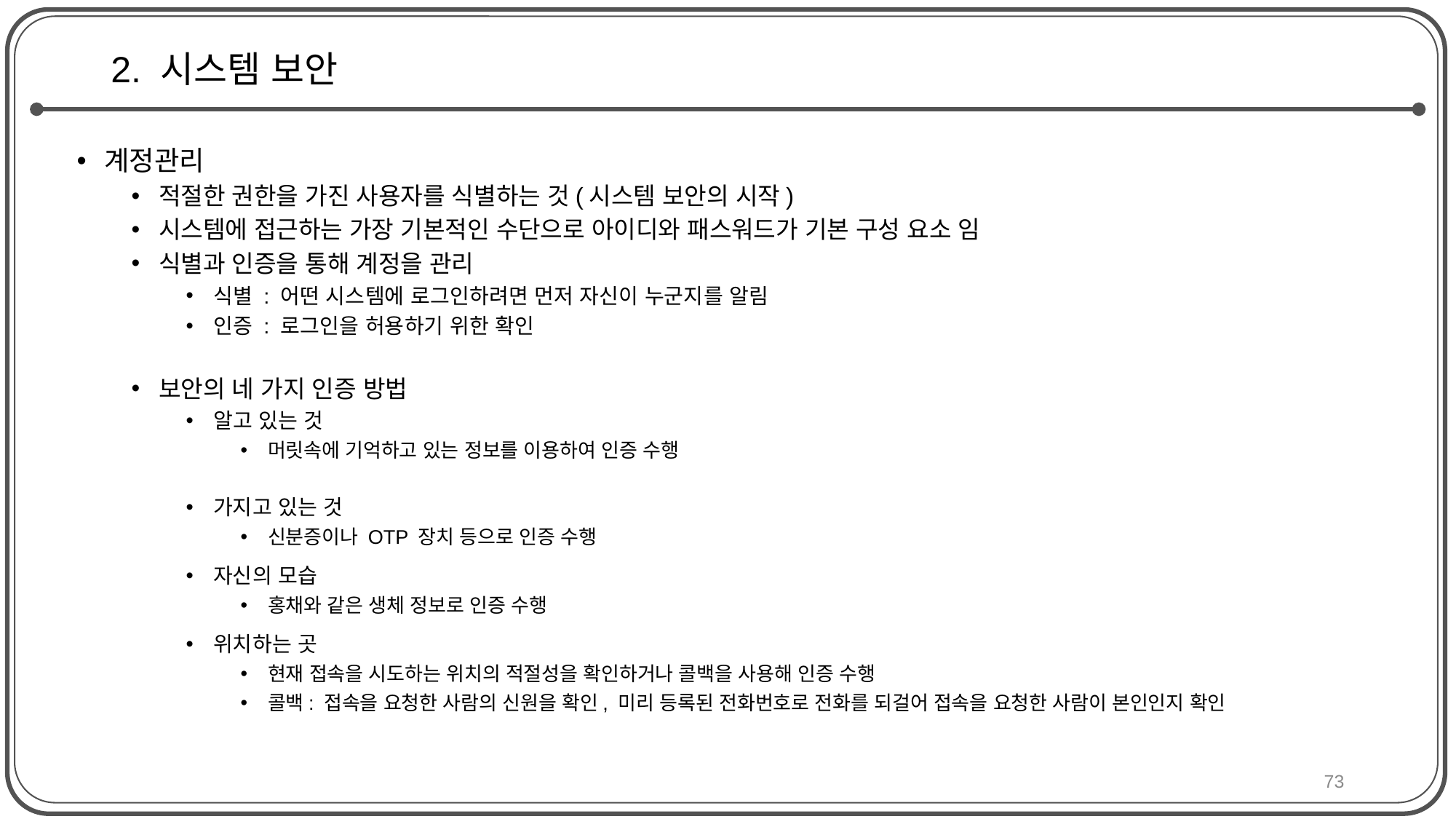

# 2. 시스템 보안
계정관리
적절한 권한을 가진 사용자를 식별하는 것(시스템 보안의 시작)
시스템에 접근하는 가장 기본적인 수단으로 아이디와 패스워드가 기본 구성 요소 임
식별과 인증을 통해 계정을 관리
식별 : 어떤 시스템에 로그인하려면 먼저 자신이 누군지를 알림
인증 : 로그인을 허용하기 위한 확인

보안의 네 가지 인증 방법
알고 있는 것
머릿속에 기억하고 있는 정보를 이용하여 인증 수행

가지고 있는 것
신분증이나 OTP 장치 등으로 인증 수행

자신의 모습
홍채와 같은 생체 정보로 인증 수행

위치하는 곳
현재 접속을 시도하는 위치의 적절성을 확인하거나 콜백을 사용해 인증 수행
콜백: 접속을 요청한 사람의 신원을 확인, 미리 등록된 전화번호로 전화를 되걸어 접속을 요청한 사람이 본인인지 확인

73